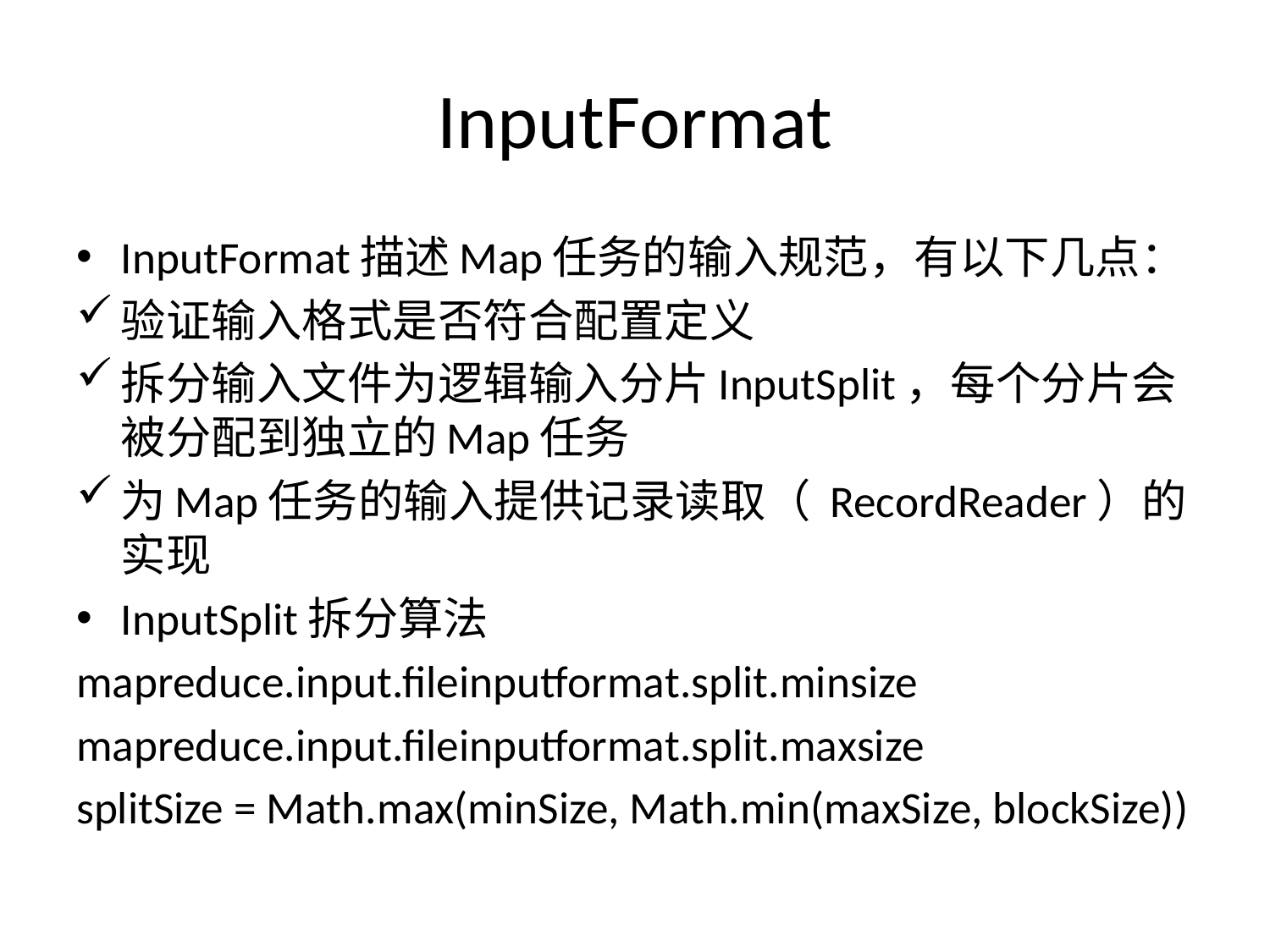

# InputFormat
InputFormat描述Map任务的输入规范，有以下几点：
验证输入格式是否符合配置定义
拆分输入文件为逻辑输入分片InputSplit，每个分片会被分配到独立的Map任务
为Map任务的输入提供记录读取（ RecordReader）的实现
InputSplit拆分算法
mapreduce.input.fileinputformat.split.minsize
mapreduce.input.fileinputformat.split.maxsize
splitSize = Math.max(minSize, Math.min(maxSize, blockSize))